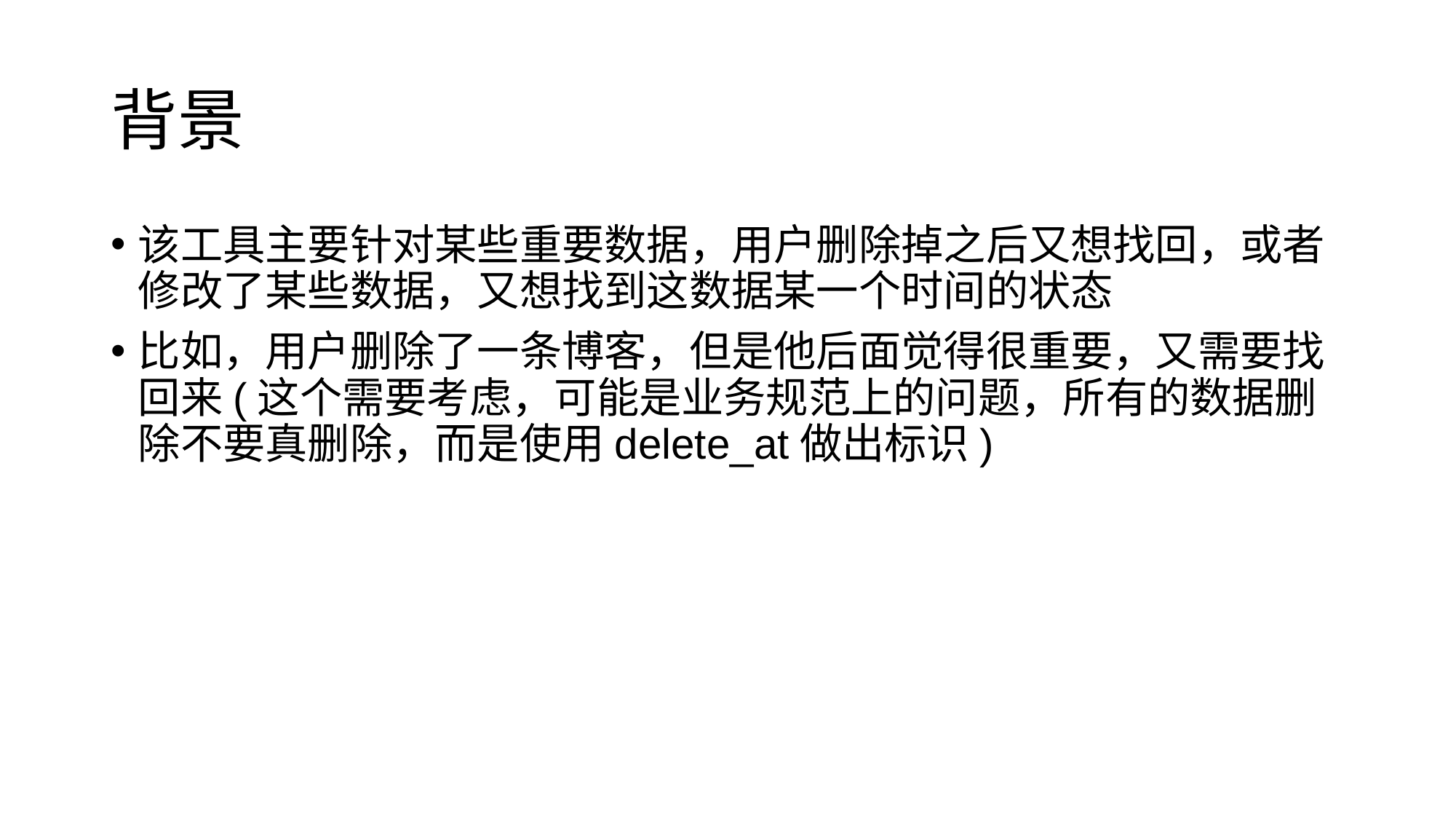

# 背景
该工具主要针对某些重要数据，用户删除掉之后又想找回，或者修改了某些数据，又想找到这数据某一个时间的状态
比如，用户删除了一条博客，但是他后面觉得很重要，又需要找回来(这个需要考虑，可能是业务规范上的问题，所有的数据删除不要真删除，而是使用delete_at做出标识)